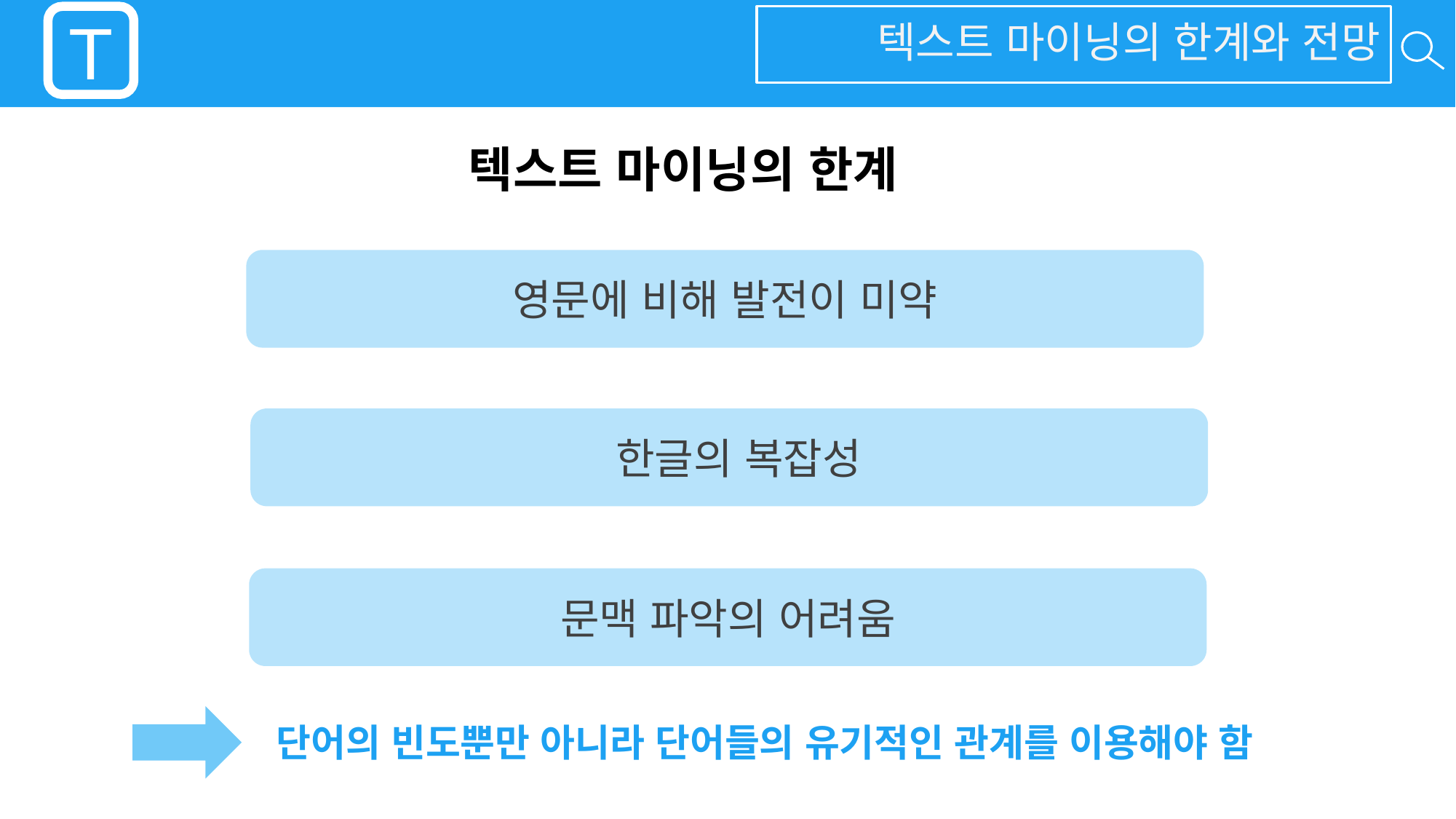

T
텍스트 마이닝의 한계와 전망

텍스트 마이닝의 한계
영문에 비해 발전이 미약
 한글의 복잡성
문맥 파악의 어려움

단어의 빈도뿐만 아니라 단어들의 유기적인 관계를 이용해야 함